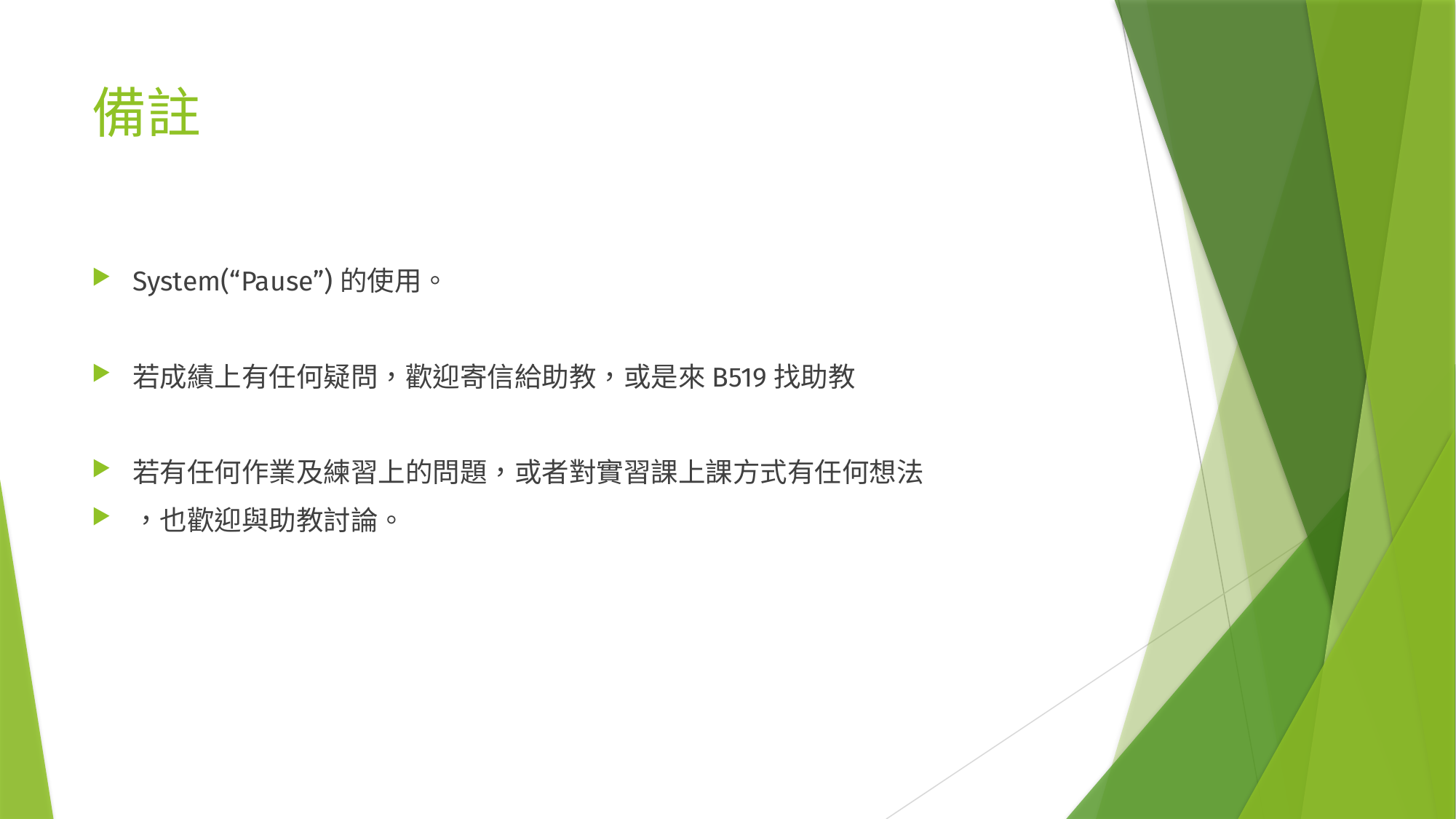

# 備註
System(“Pause”)的使用。

若成績上有任何疑問，歡迎寄信給助教，或是來B519找助教

若有任何作業及練習上的問題，或者對實習課上課方式有任何想法
，也歡迎與助教討論。